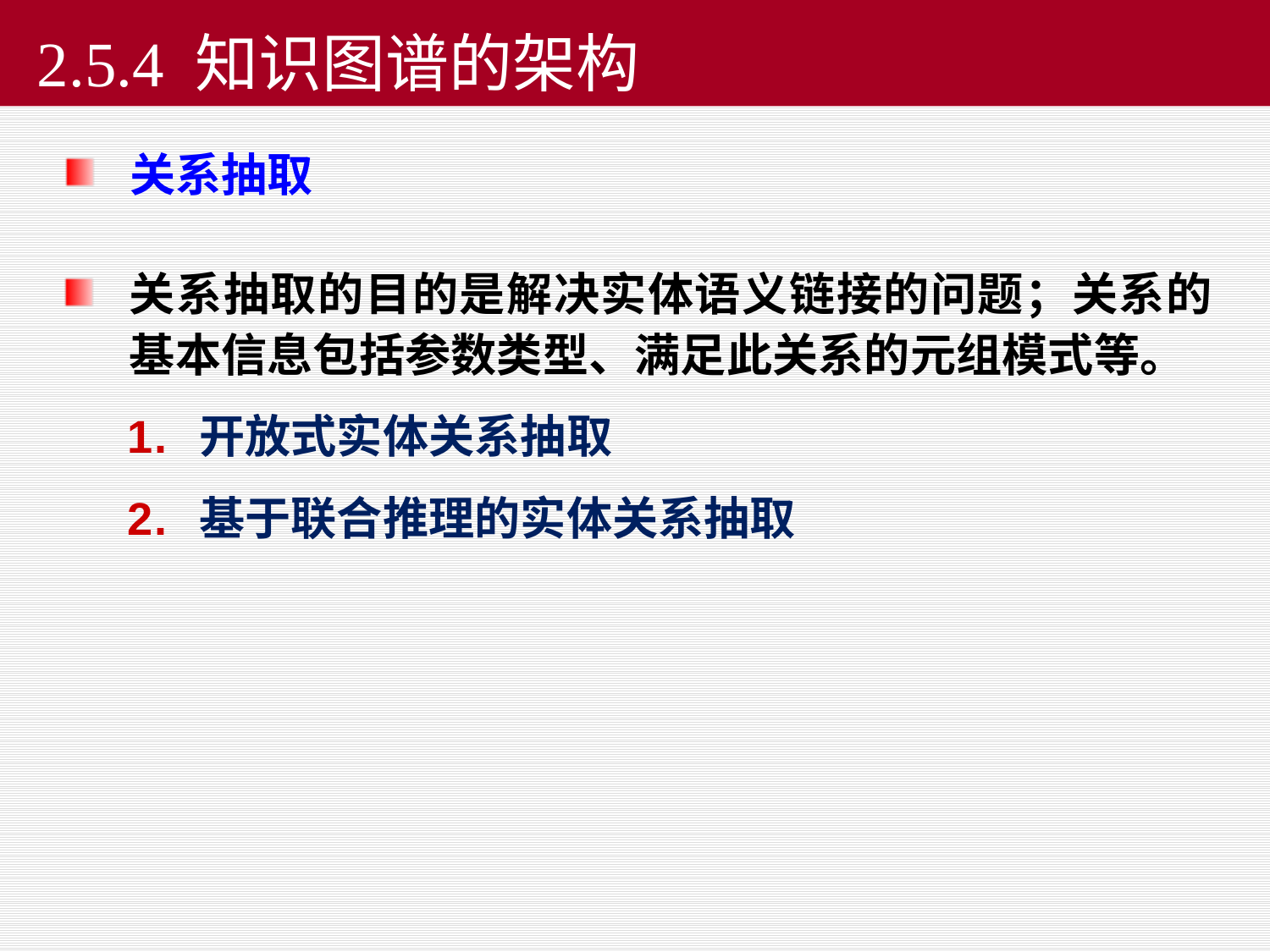

# 2.5.4 知识图谱的架构
关系抽取
关系抽取的目的是解决实体语义链接的问题；关系的基本信息包括参数类型、满足此关系的元组模式等。
开放式实体关系抽取
基于联合推理的实体关系抽取
80